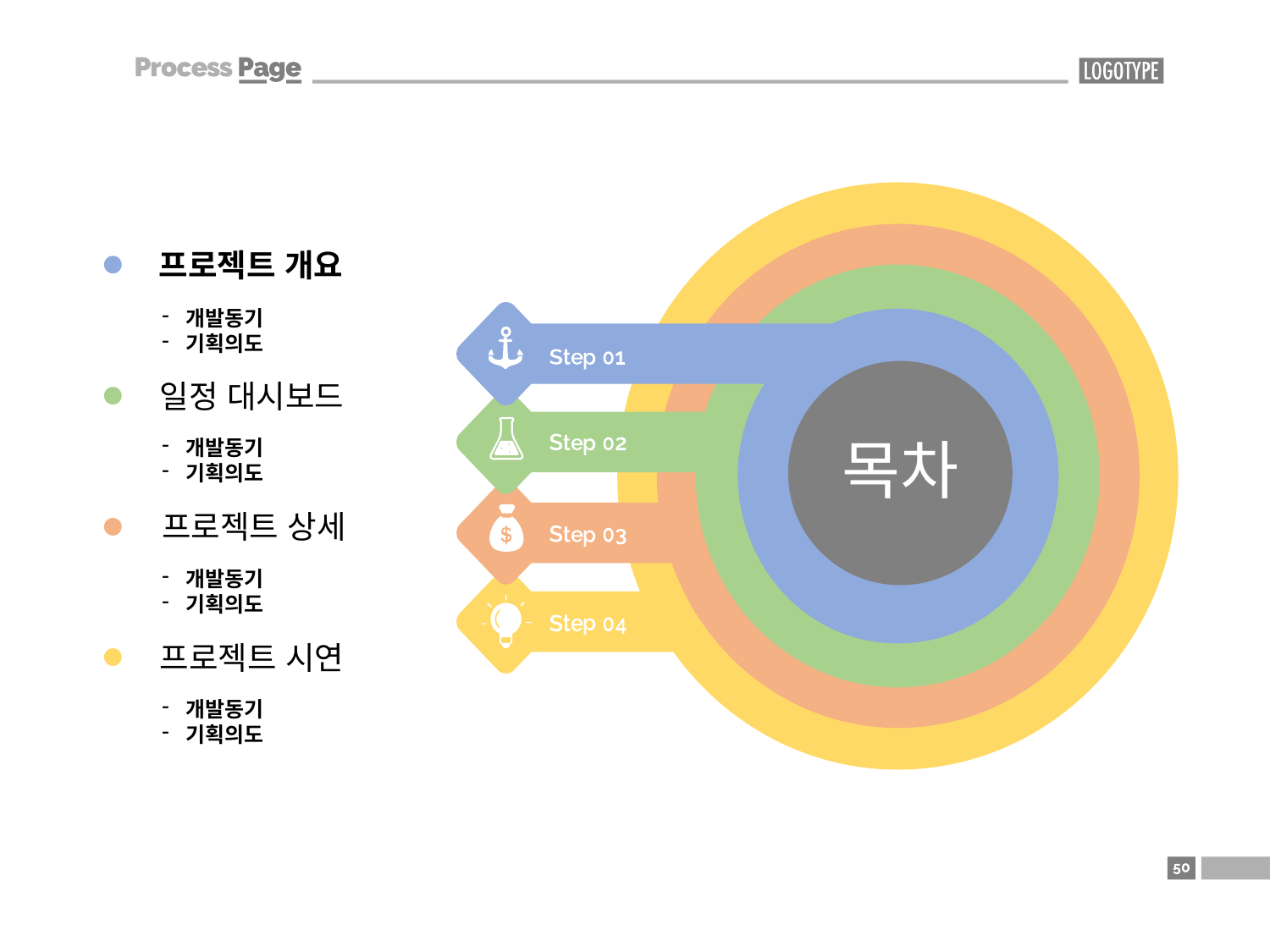

프로젝트 개요

개발동기
기획의도

일정 대시보드

목차
목차
개발동기
기획의도
프로젝트 상세

개발동기
기획의도
프로젝트 시연

개발동기
기획의도